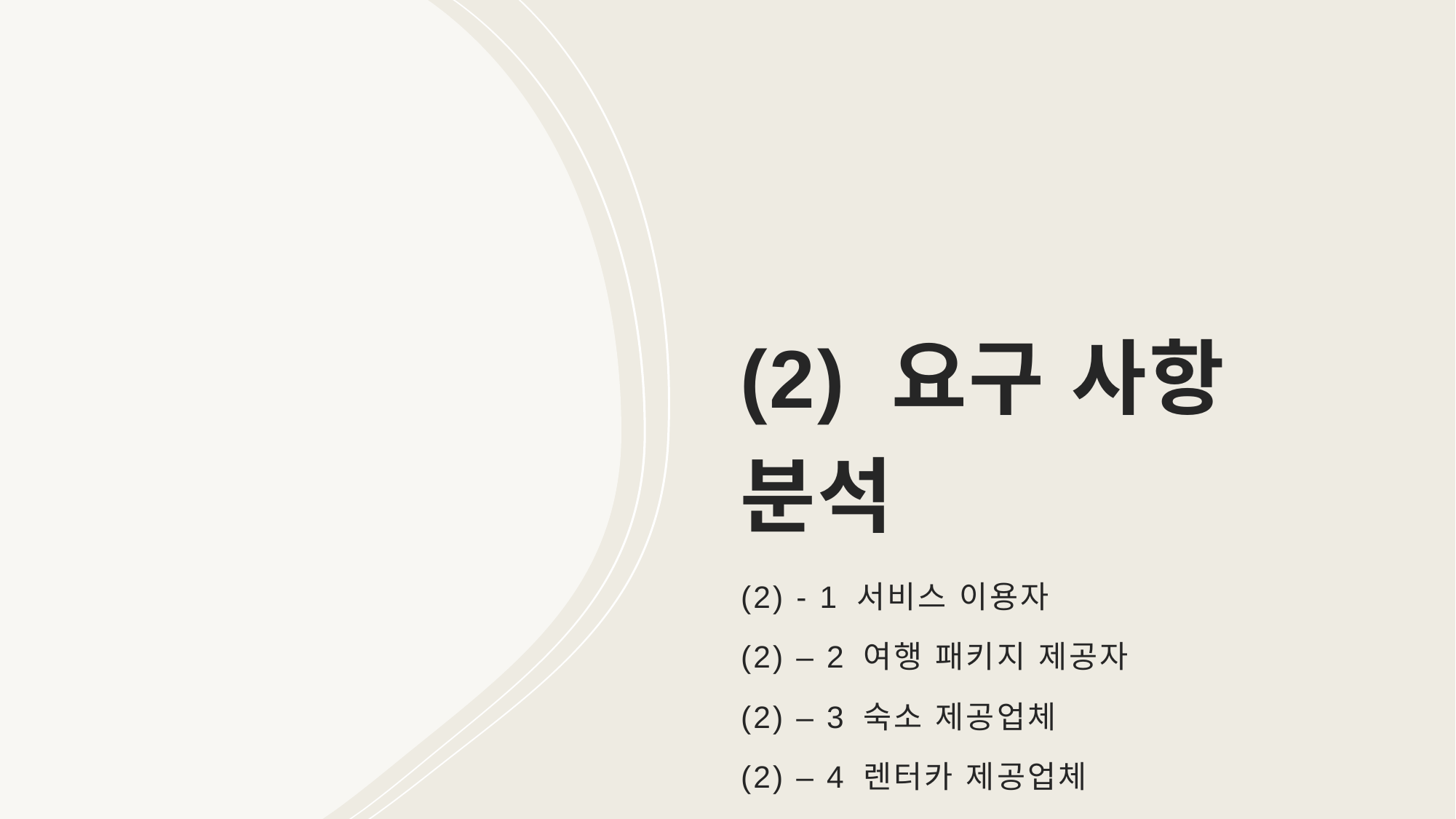

# (2) 요구 사항 분석
(2) - 1 서비스 이용자
(2) – 2 여행 패키지 제공자
(2) – 3 숙소 제공업체
(2) – 4 렌터카 제공업체